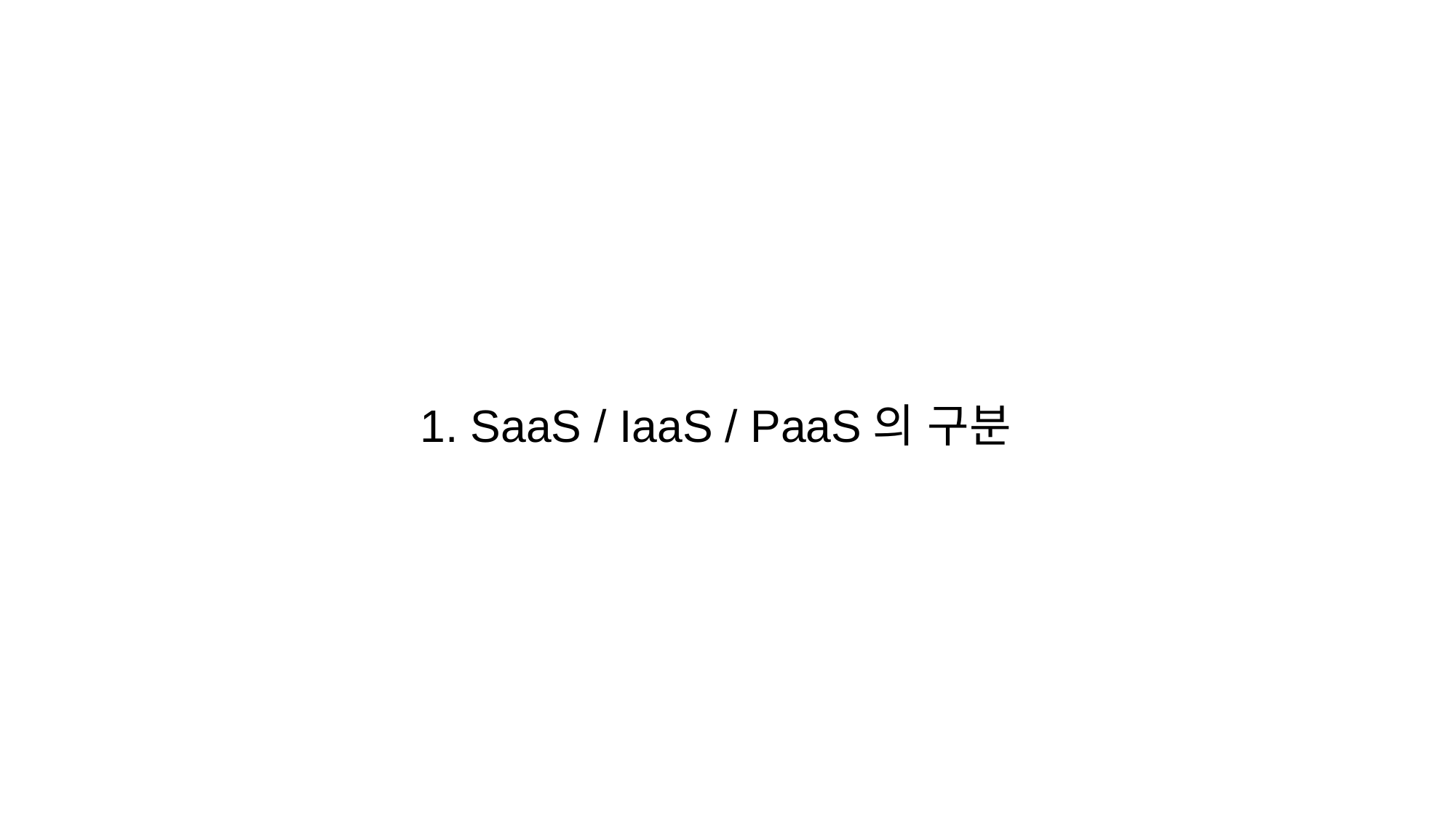

1. SaaS / IaaS / PaaS의 구분